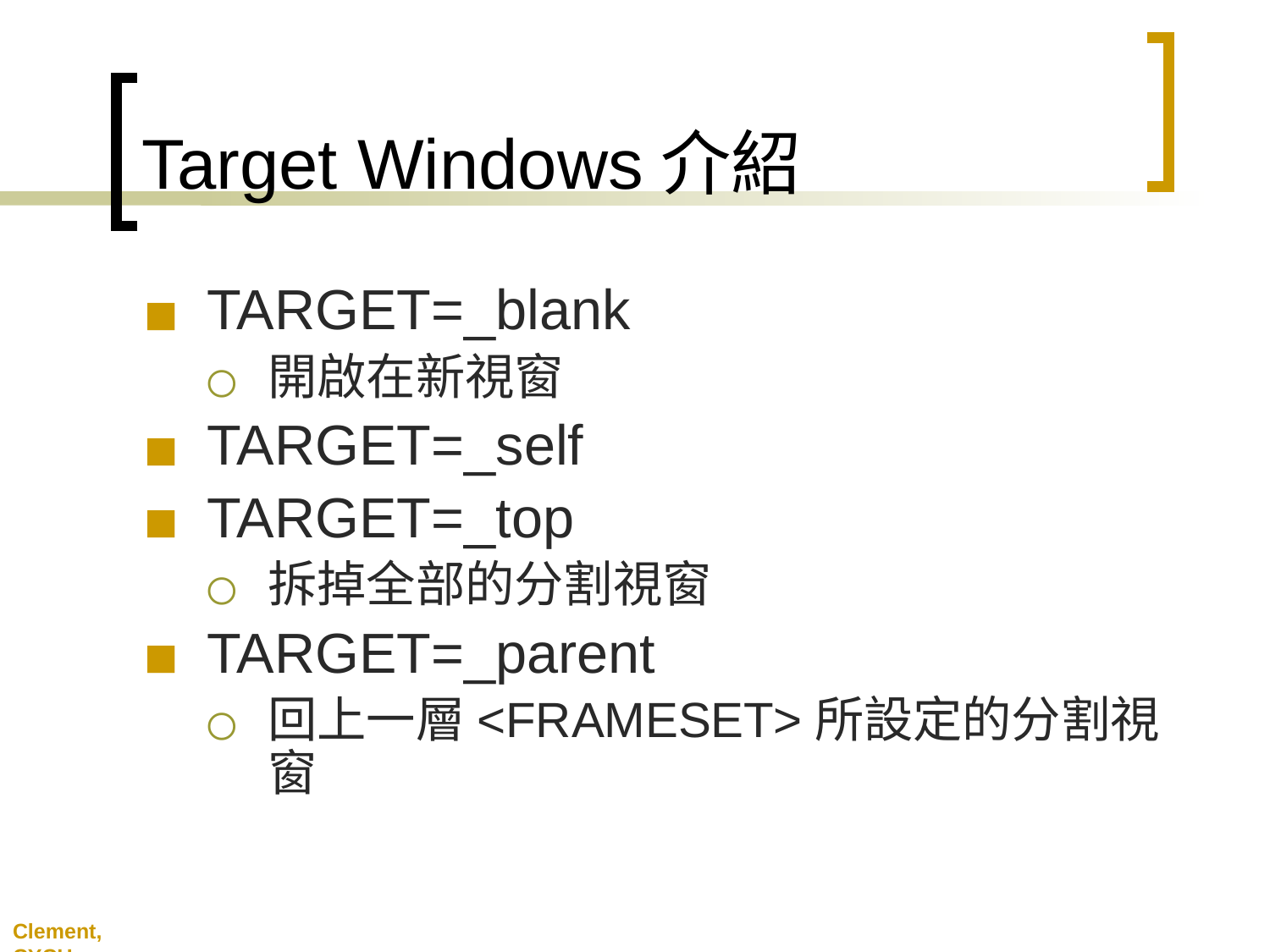

# Target Windows介紹
TARGET=_blank
開啟在新視窗
TARGET=_self
TARGET=_top
拆掉全部的分割視窗
TARGET=_parent
回上一層<FRAMESET>所設定的分割視窗